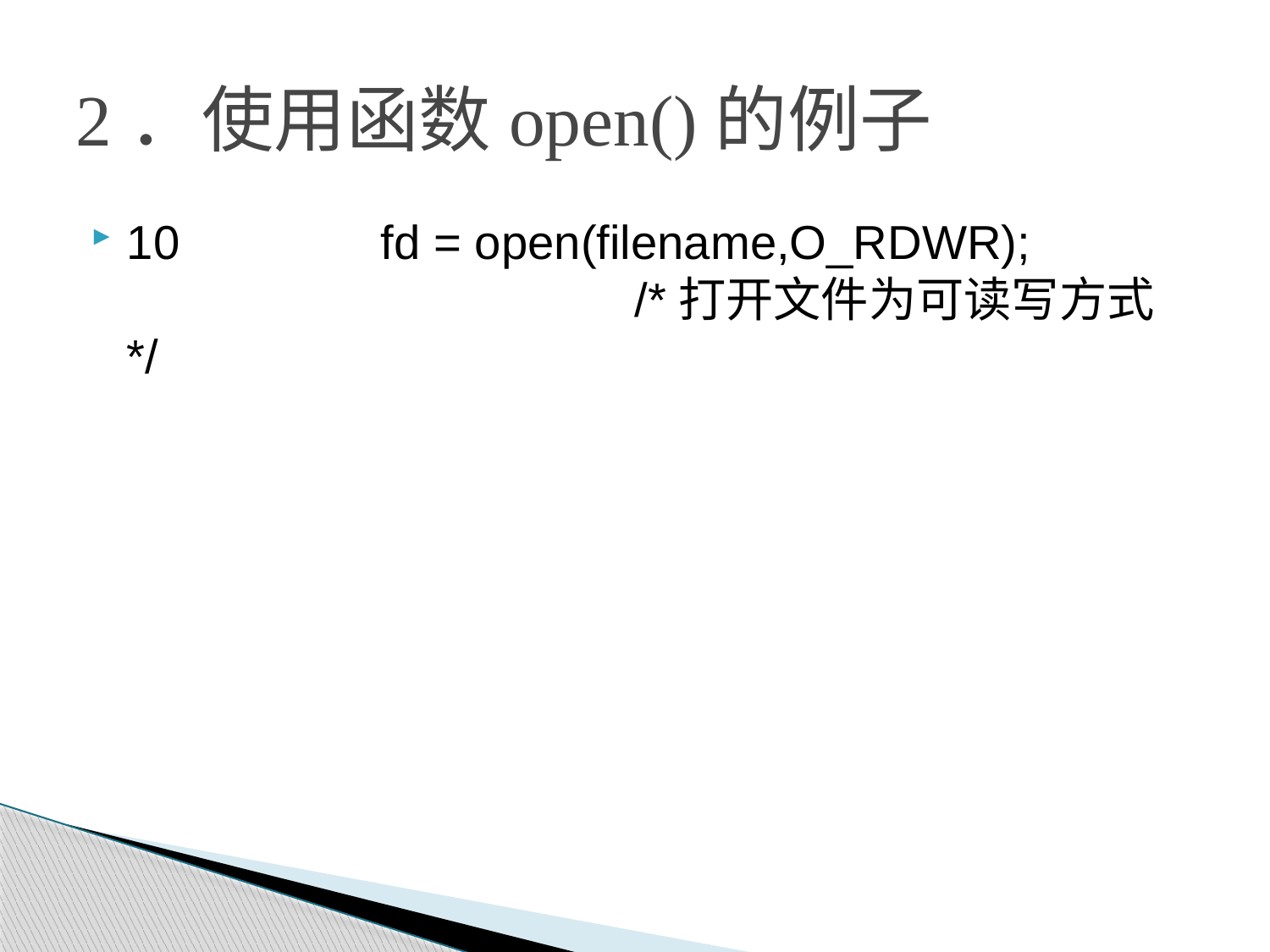

# 2．使用函数open()的例子
10		fd = open(filename,O_RDWR);					/*打开文件为可读写方式*/